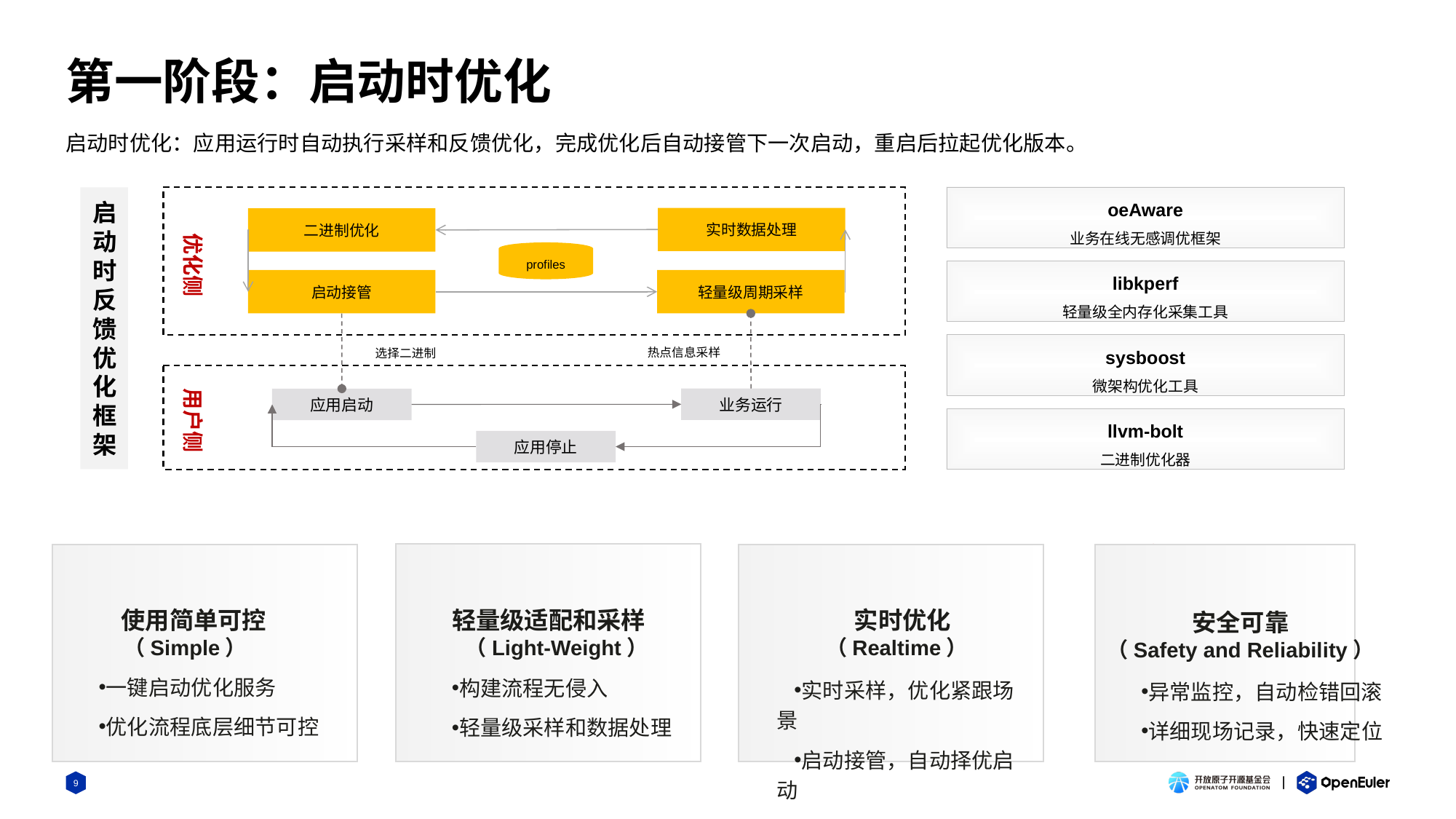

# 第一阶段：启动时优化
启动时优化：应用运行时自动执行采样和反馈优化，完成优化后自动接管下一次启动，重启后拉起优化版本。

S
oeAware
业务在线无感调优框架
libkperf
轻量级全内存化采集工具
sysboost
微架构优化工具
llvm-bolt
二进制优化器
启动时反馈优化框架

实时数据处理
二进制优化
优化侧
profiles
启动接管
轻量级周期采样
热点信息采样
选择二进制

业务运行
用户侧
应用启动
应用停止

轻量级适配和采样       （Light-Weight）
构建流程无侵入
轻量级采样和数据处理

安全可靠
（Safety and Reliability）
异常监控，自动检错回滚
详细现场记录，快速定位
信得过

使用简单可控（Simple）
一键启动优化服务
优化流程底层细节可控

实时优化  （Realtime）
实时采样，优化紧跟场景
启动接管，自动择优启动